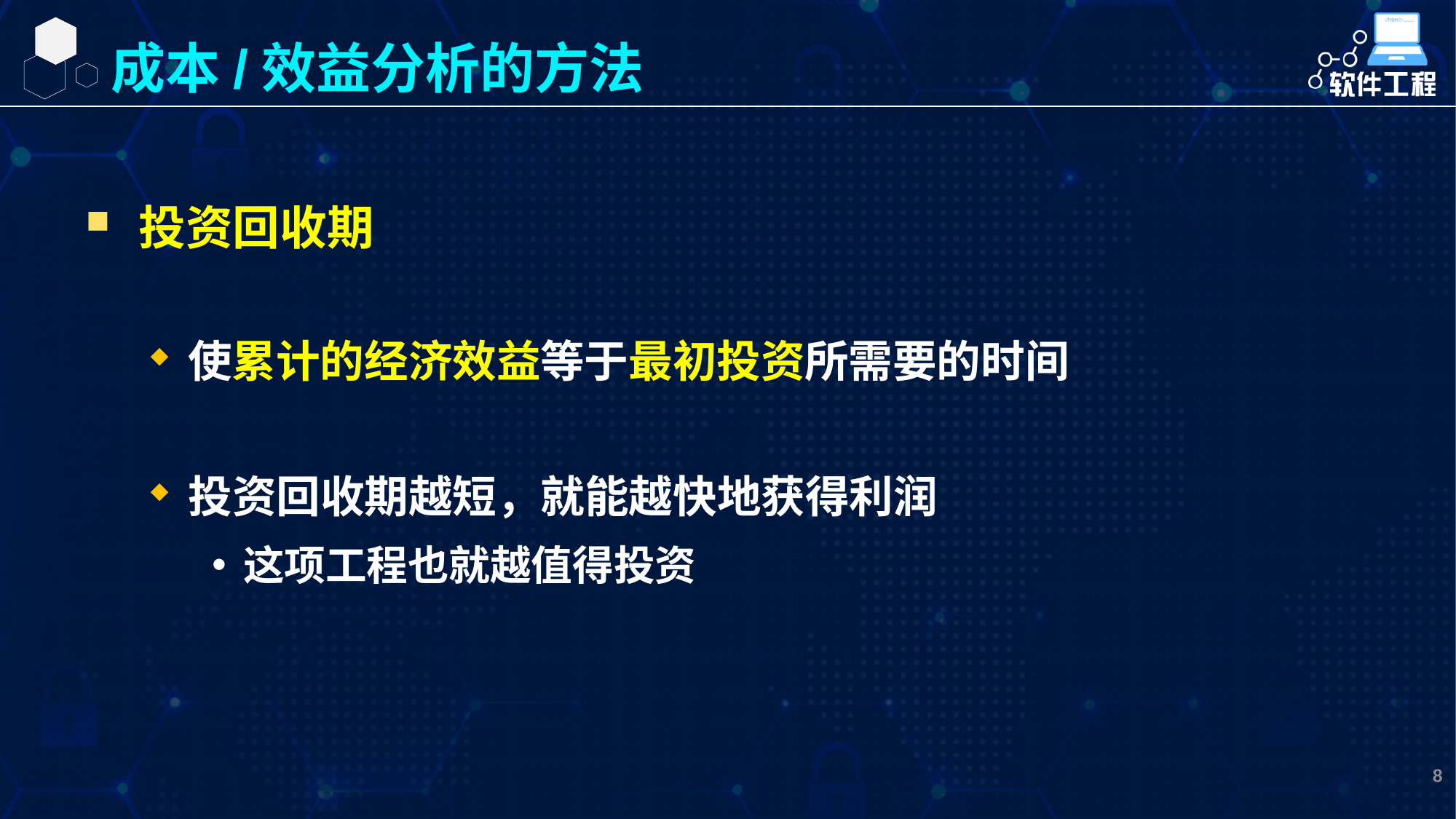

成本/效益分析的方法
投资回收期

使累计的经济效益等于最初投资所需要的时间

投资回收期越短，就能越快地获得利润
这项工程也就越值得投资
8